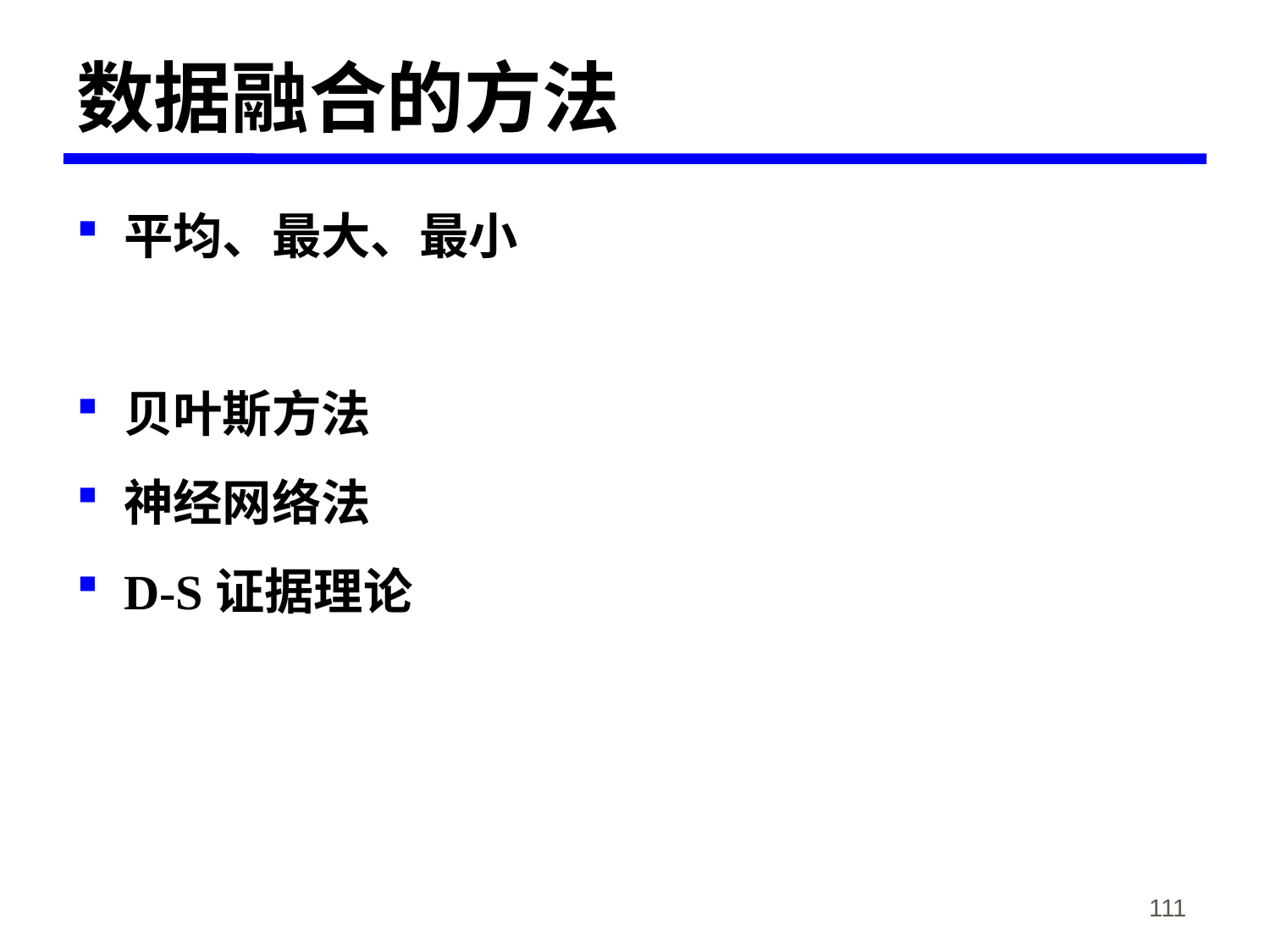

# 数据融合的方法
平均、最大、最小

贝叶斯方法
神经网络法
D-S证据理论
《物联网概论》-韩毅刚
111